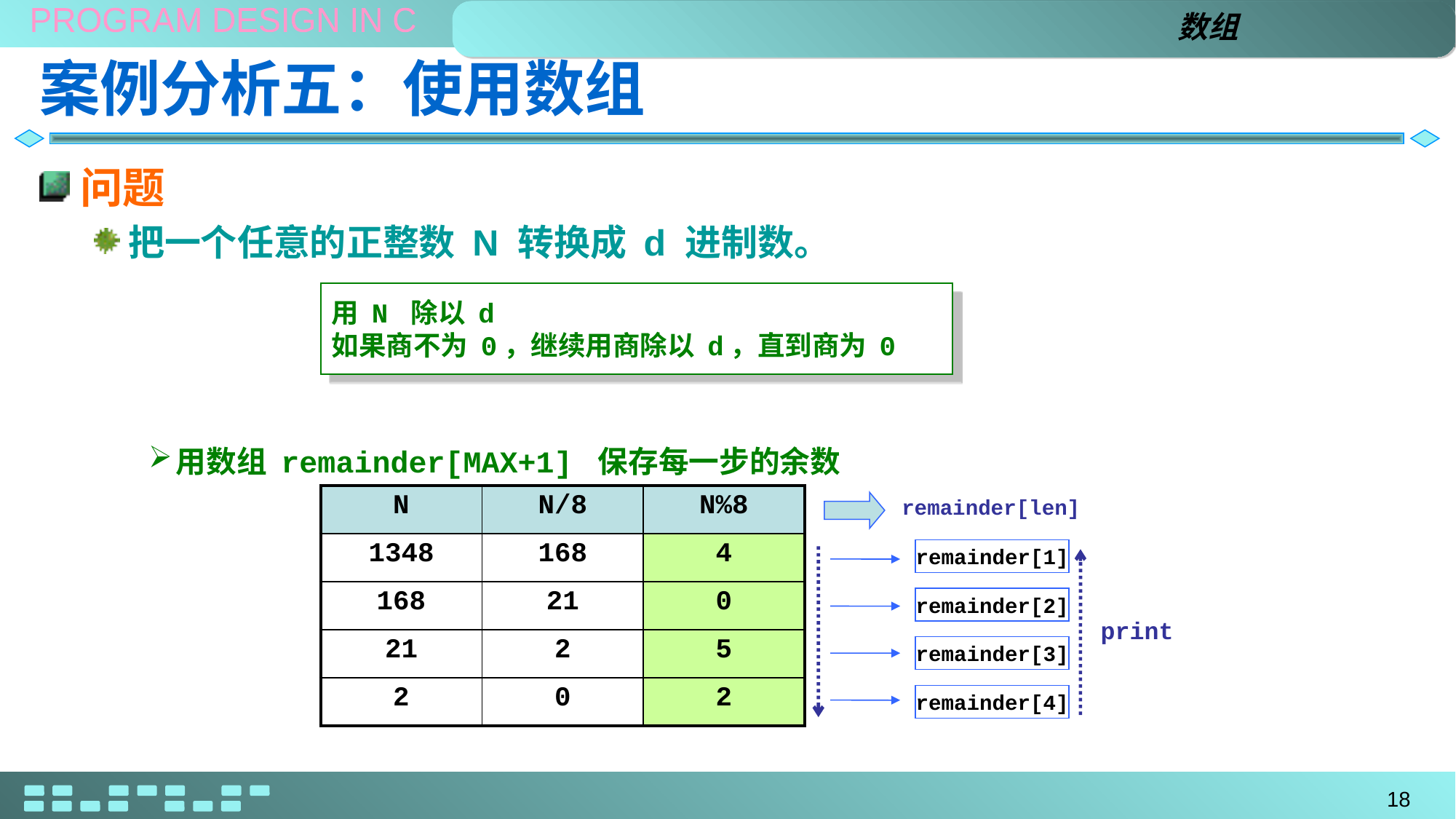

数组
# 案例分析五：使用数组
问题
把一个任意的正整数 N 转换成 d 进制数。

用数组 remainder[MAX+1] 保存每一步的余数
用 N 除以 d
如果商不为 0，继续用商除以 d，直到商为 0
| N | N/8 | N%8 |
| --- | --- | --- |
| 1348 | 168 | 4 |
| 168 | 21 | 0 |
| 21 | 2 | 5 |
| 2 | 0 | 2 |
remainder[len]

remainder[1]

remainder[2]

print
remainder[3]

remainder[4]

18